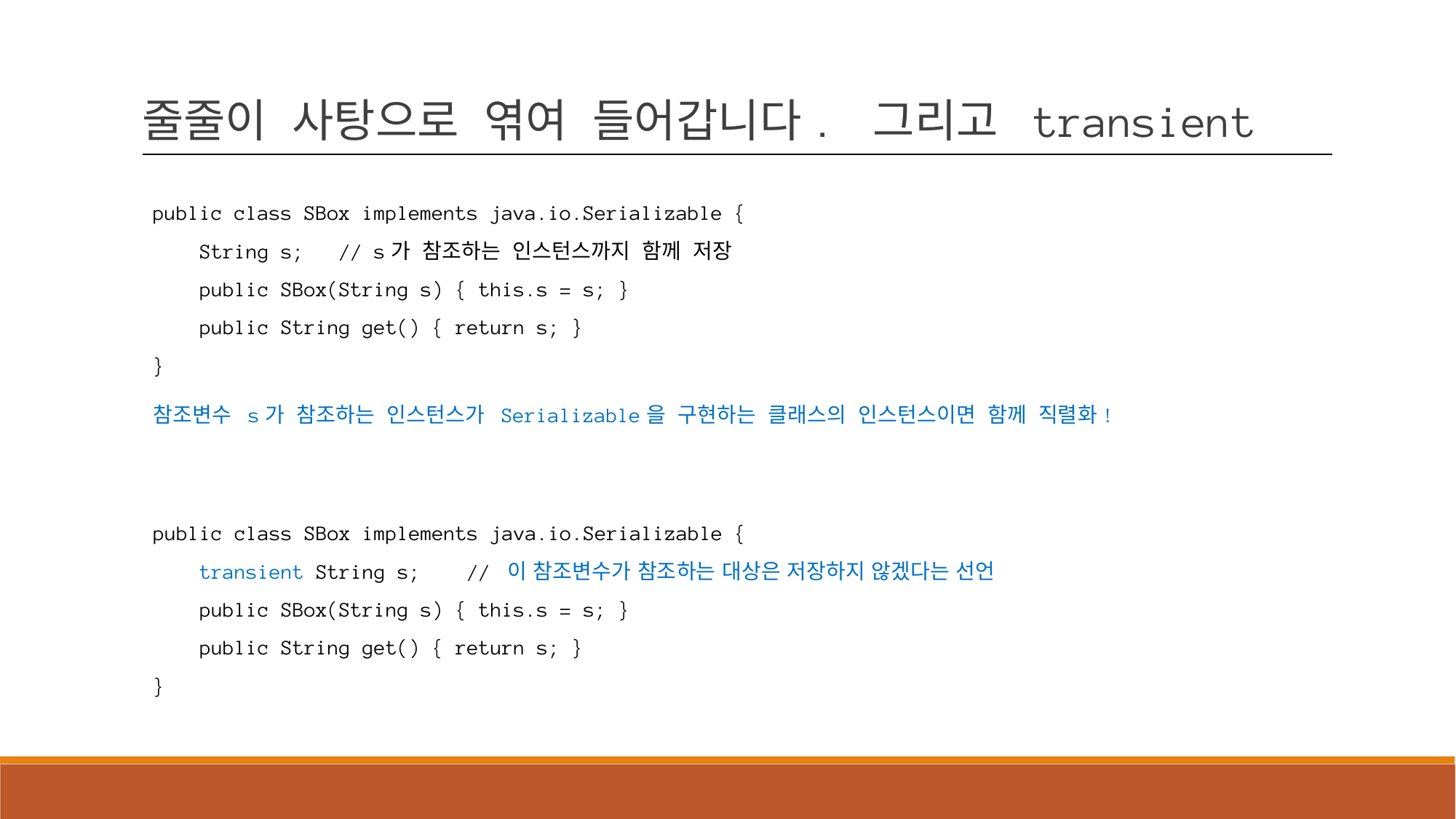

줄줄이 사탕으로 엮여 들어갑니다. 그리고 transient
public class SBox implements java.io.Serializable {
    String s;   // s가 참조하는 인스턴스까지 함께 저장
    public SBox(String s) { this.s = s; }
    public String get() { return s; }
}
참조변수 s가 참조하는 인스턴스가 Serializable을 구현하는 클래스의 인스턴스이면 함께 직렬화!
public class SBox implements java.io.Serializable {
    transient String s;    // 이 참조변수가 참조하는 대상은 저장하지 않겠다는 선언
    public SBox(String s) { this.s = s; }
    public String get() { return s; }
}